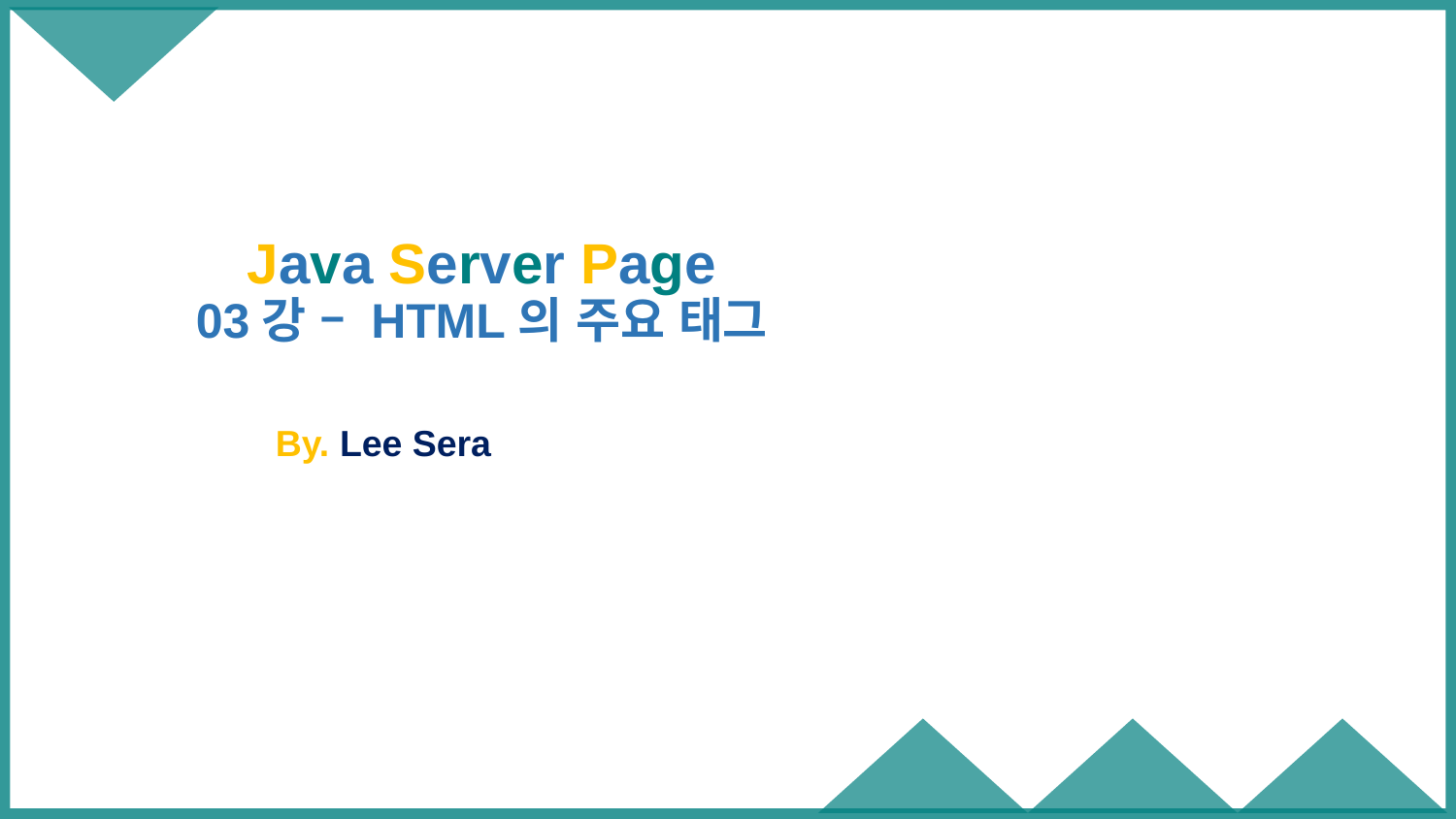

# Java Server Page 03강 – HTML의 주요 태그
By. Lee Sera